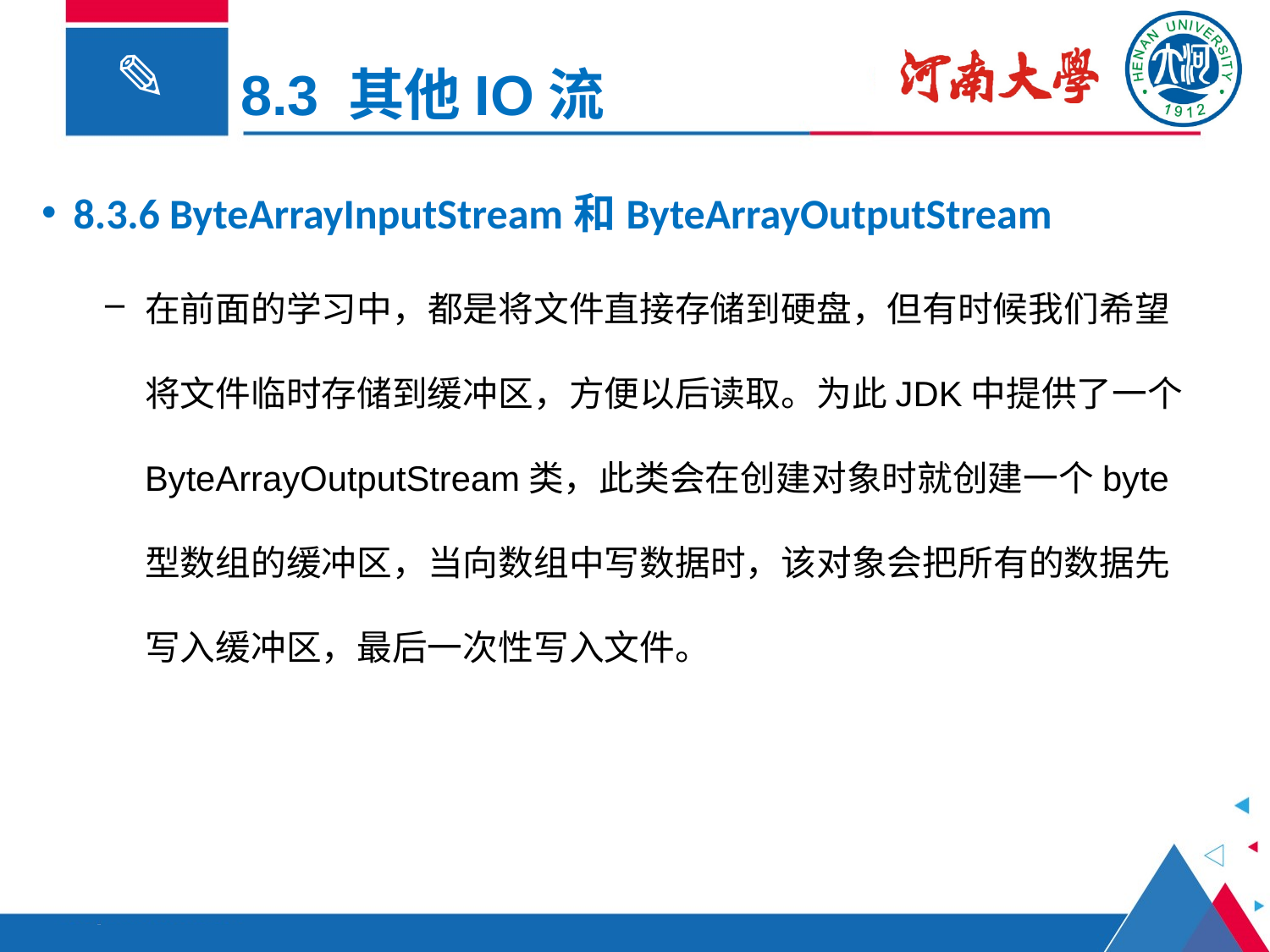

8.3 其他IO流
8.3.6 ByteArrayInputStream和ByteArrayOutputStream
在前面的学习中，都是将文件直接存储到硬盘，但有时候我们希望将文件临时存储到缓冲区，方便以后读取。为此JDK中提供了一个ByteArrayOutputStream类，此类会在创建对象时就创建一个byte型数组的缓冲区，当向数组中写数据时，该对象会把所有的数据先写入缓冲区，最后一次性写入文件。